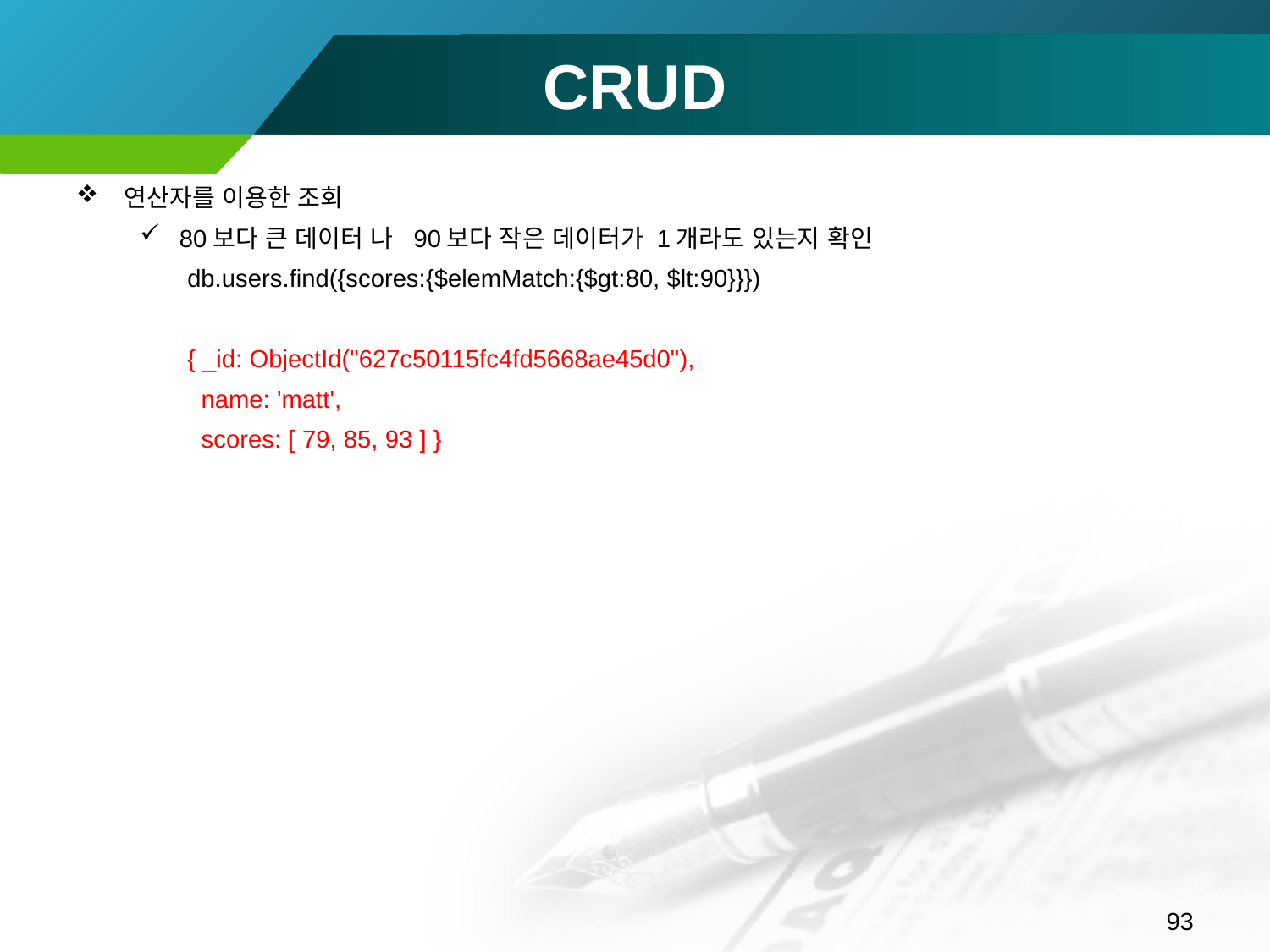

# CRUD
연산자를 이용한 조회
80보다 큰 데이터 나  90보다 작은 데이터가 1개라도 있는지 확인
db.users.find({scores:{$elemMatch:{$gt:80, $lt:90}}})

{ _id: ObjectId("627c50115fc4fd5668ae45d0"),
  name: 'matt',
  scores: [ 79, 85, 93 ] }
93